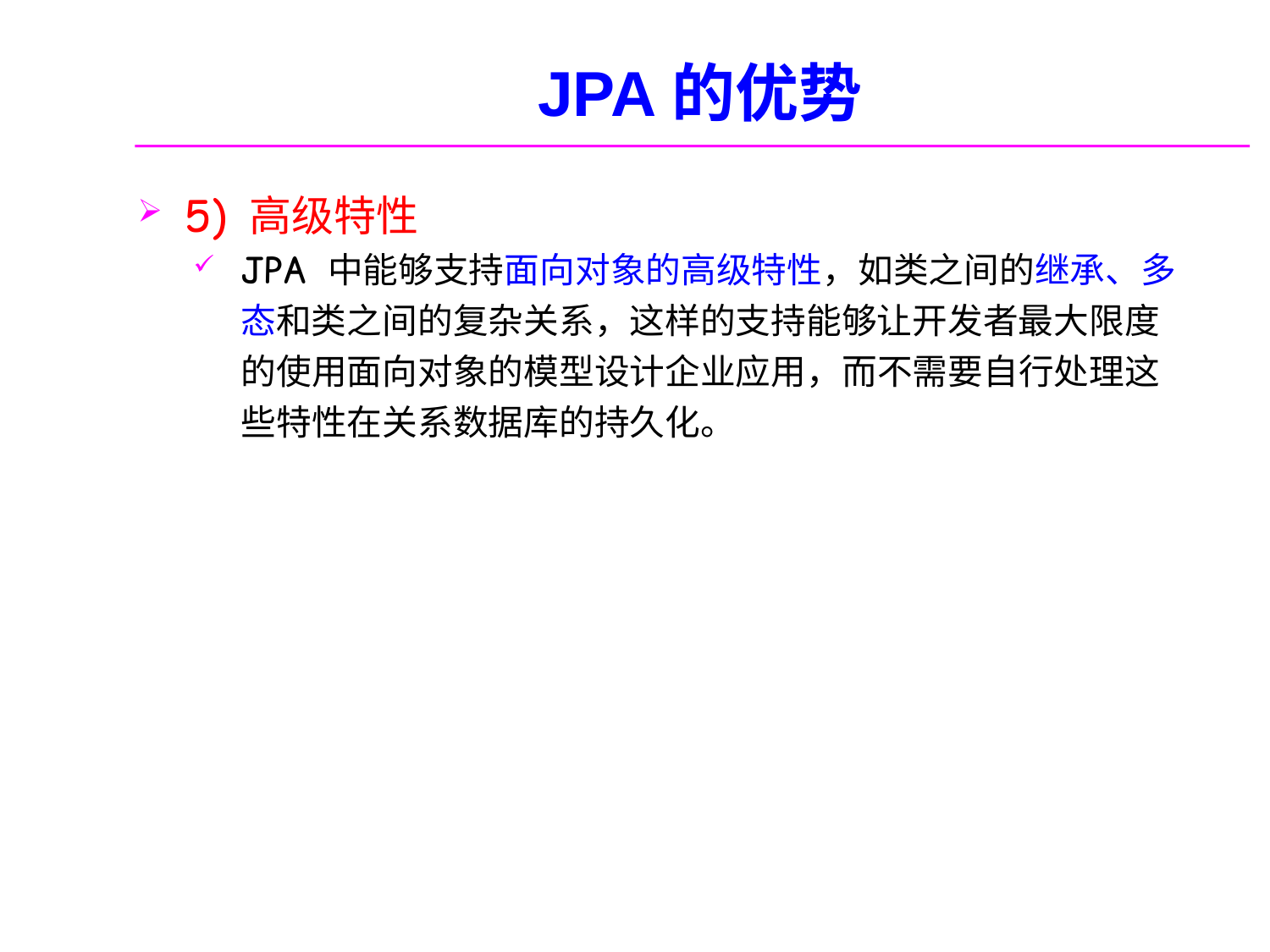

# JPA的优势
5) 高级特性
JPA 中能够支持面向对象的高级特性，如类之间的继承、多态和类之间的复杂关系，这样的支持能够让开发者最大限度的使用面向对象的模型设计企业应用，而不需要自行处理这些特性在关系数据库的持久化。

73